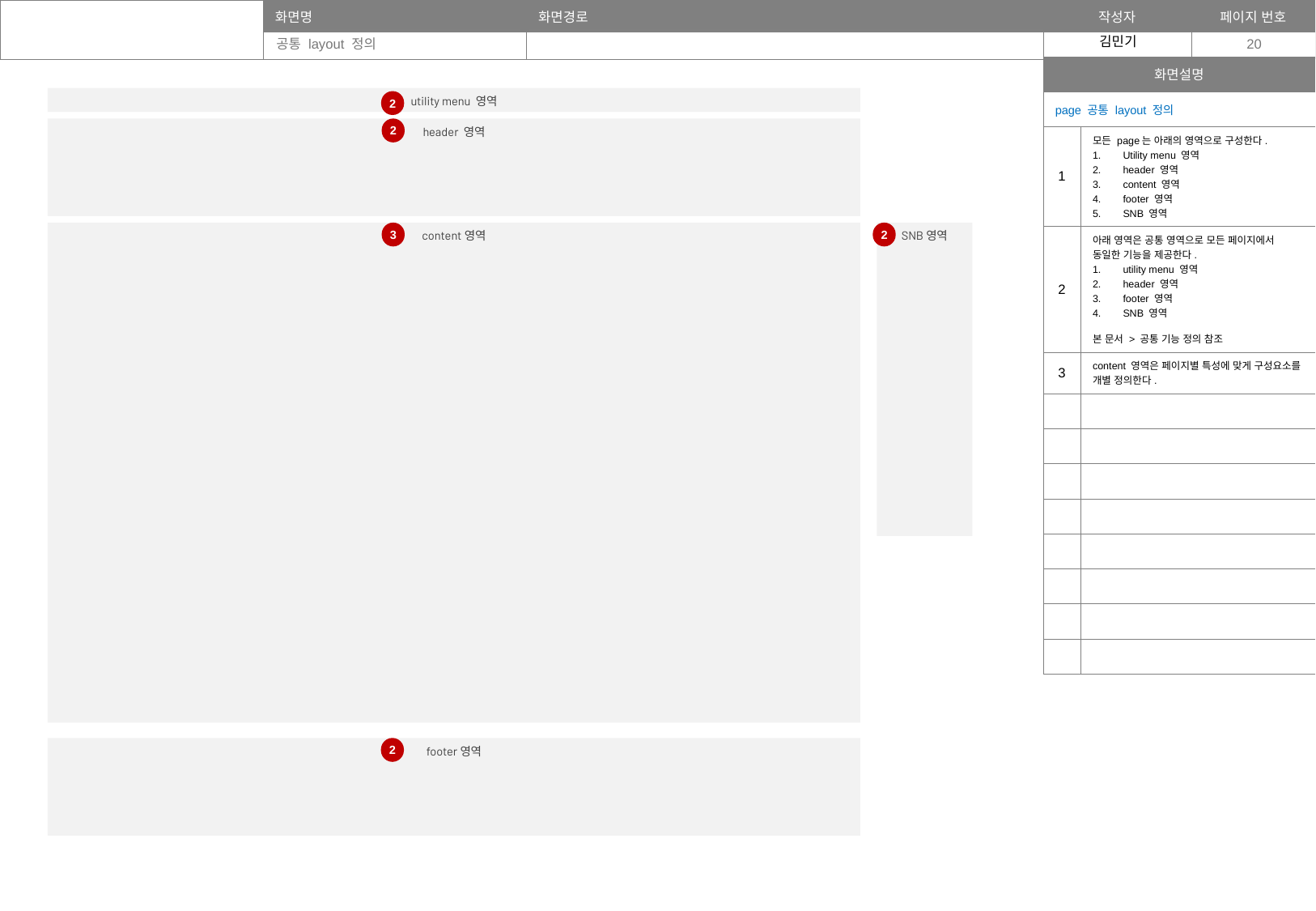

공통 layout 정의

20
| 화면설명 |  |
| --- | --- |
| page 공통 layout 정의 |  |
| 1 | 모든 page는 아래의 영역으로 구성한다. Utility menu 영역 header 영역 content 영역 footer 영역 SNB 영역 |
| 2 | 아래 영역은 공통 영역으로 모든 페이지에서 동일한 기능을 제공한다. utility menu 영역 header 영역 footer 영역 SNB 영역 본 문서 > 공통 기능 정의 참조 |
| 3 | content 영역은 페이지별 특성에 맞게 구성요소를 개별 정의한다. |
|  |  |
|  |  |
|  |  |
|  |  |
|  |  |
|  |  |
|  |  |
|  |  |
utility menu 영역
2
header 영역
2
3
2
SNB영역
content영역
footer영역
2